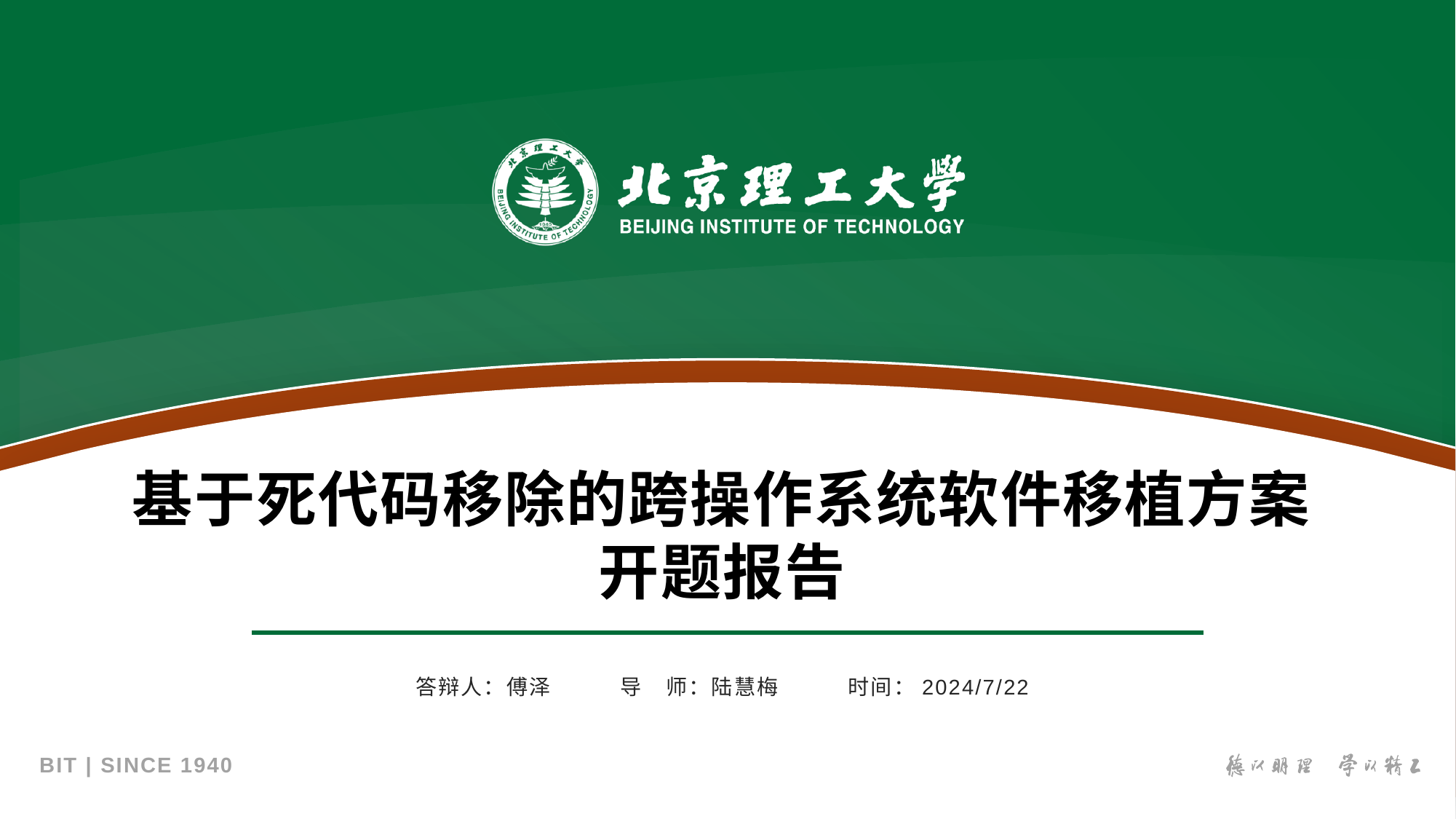

# 基于死代码移除的跨操作系统软件移植方案 开题报告
答辩人：傅泽　　　导　师：陆慧梅　　　时间：2024/7/22